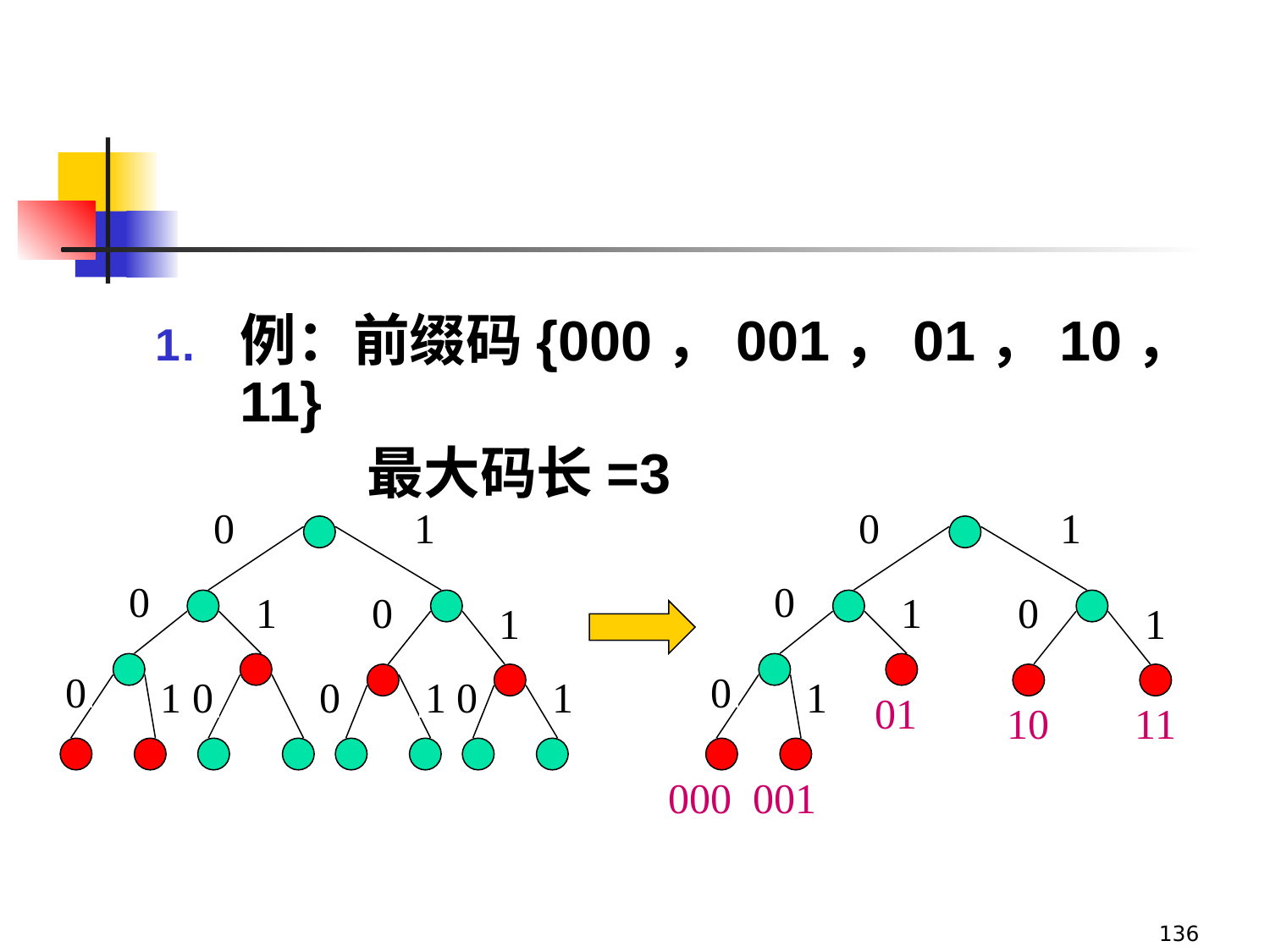

例：前缀码{000，001，01，10，11}
		最大码长=3

0
1
0
1

0
0

1
0

1
0

1

1

0

1
0

0

1
0
1
0

1

01
10
11

000
001
136